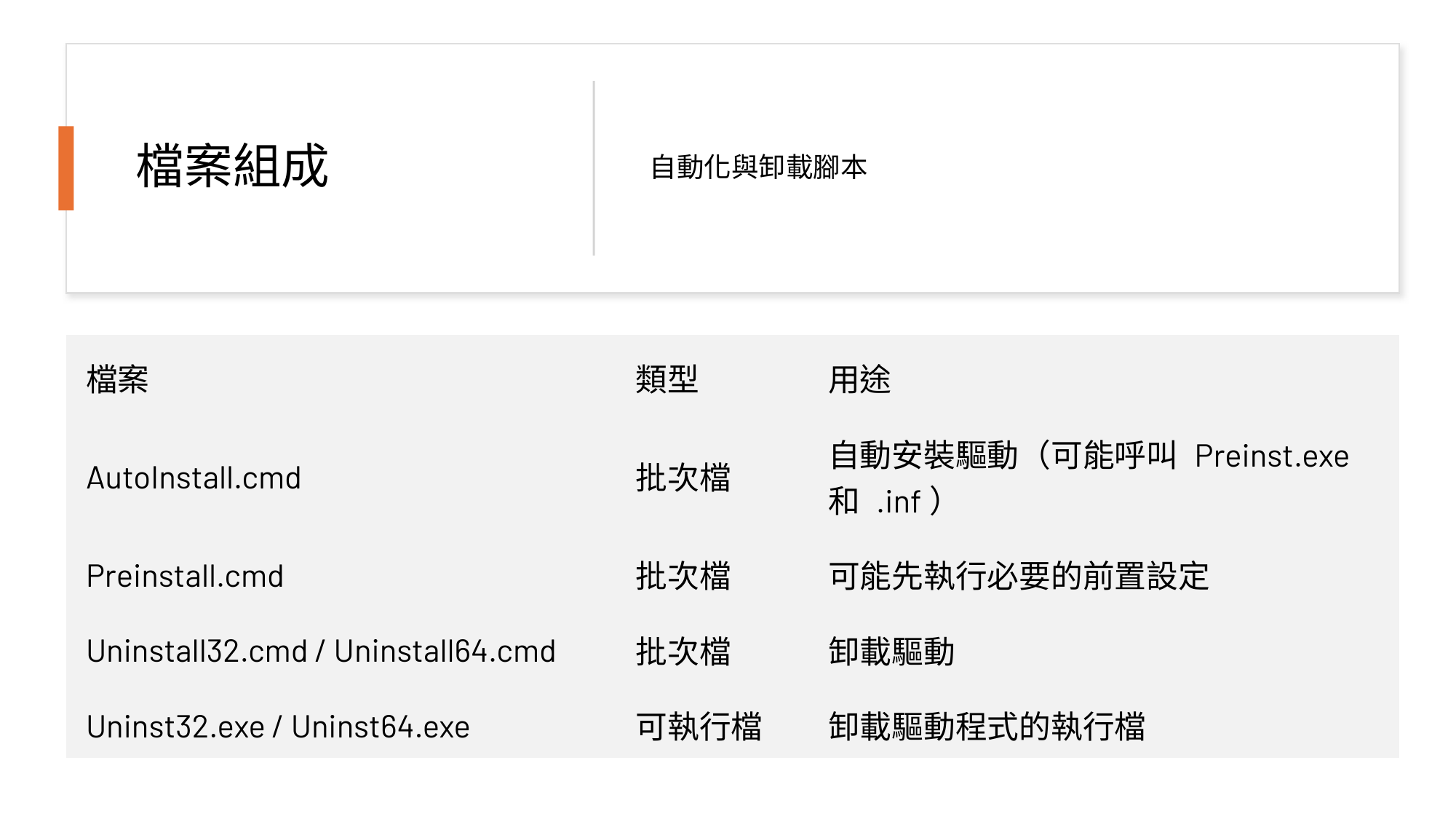

# 檔案組成
自動化與卸載腳本

| 檔案 | 類型 | 用途 |
| --- | --- | --- |
| AutoInstall.cmd | 批次檔 | 自動安裝驅動（可能呼叫 Preinst.exe 和 .inf） |
| Preinstall.cmd | 批次檔 | 可能先執行必要的前置設定 |
| Uninstall32.cmd / Uninstall64.cmd | 批次檔 | 卸載驅動 |
| Uninst32.exe / Uninst64.exe | 可執行檔 | 卸載驅動程式的執行檔 |